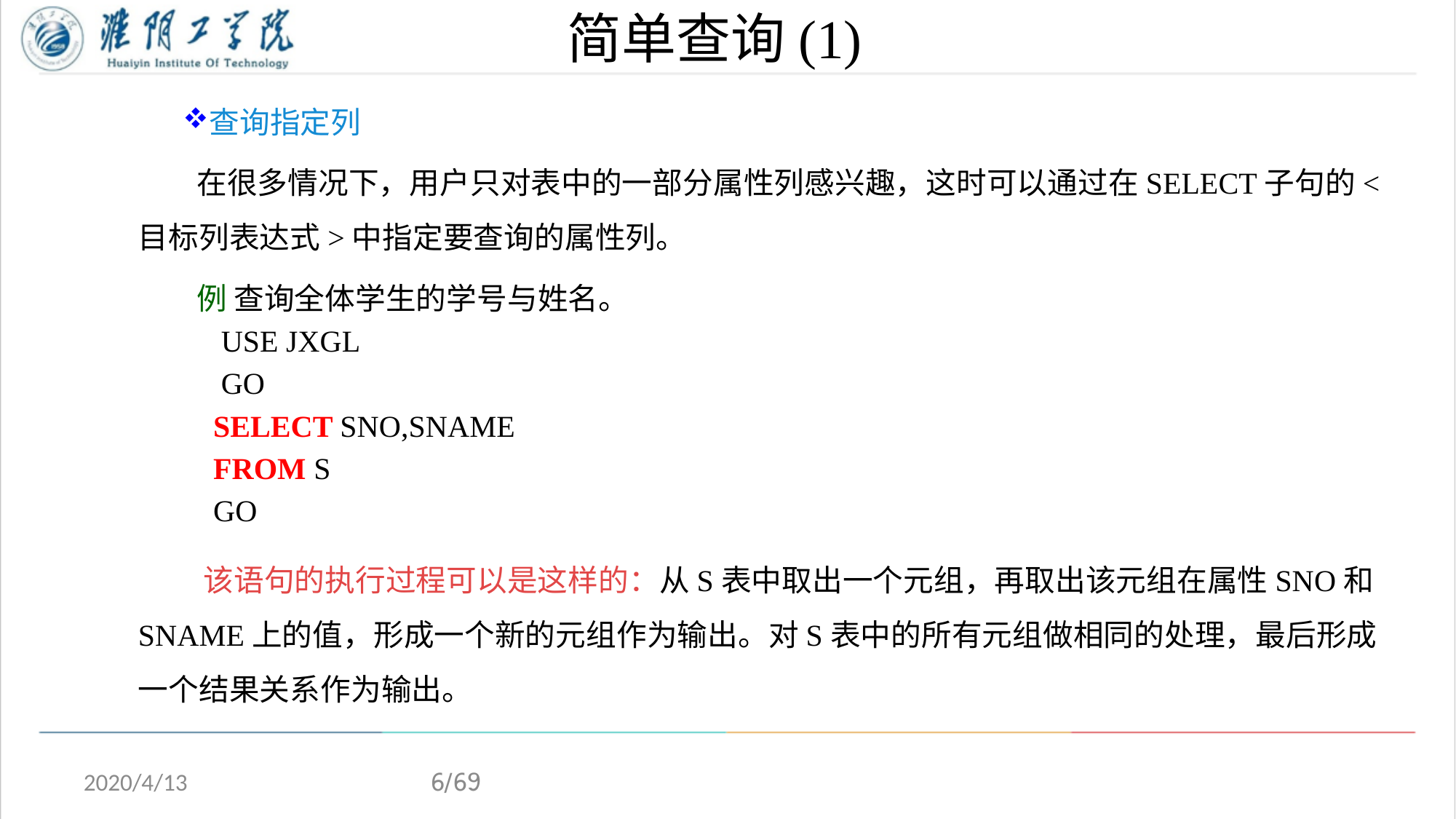

# 简单查询(1)
查询指定列
 在很多情况下，用户只对表中的一部分属性列感兴趣，这时可以通过在SELECT子句的<目标列表达式>中指定要查询的属性列。
 例 查询全体学生的学号与姓名。
     USE JXGL
     GO
    SELECT SNO,SNAME
    FROM S
    GO
  该语句的执行过程可以是这样的：从S表中取出一个元组，再取出该元组在属性SNO和SNAME上的值，形成一个新的元组作为输出。对S表中的所有元组做相同的处理，最后形成一个结果关系作为输出。
6/69
2020/4/13